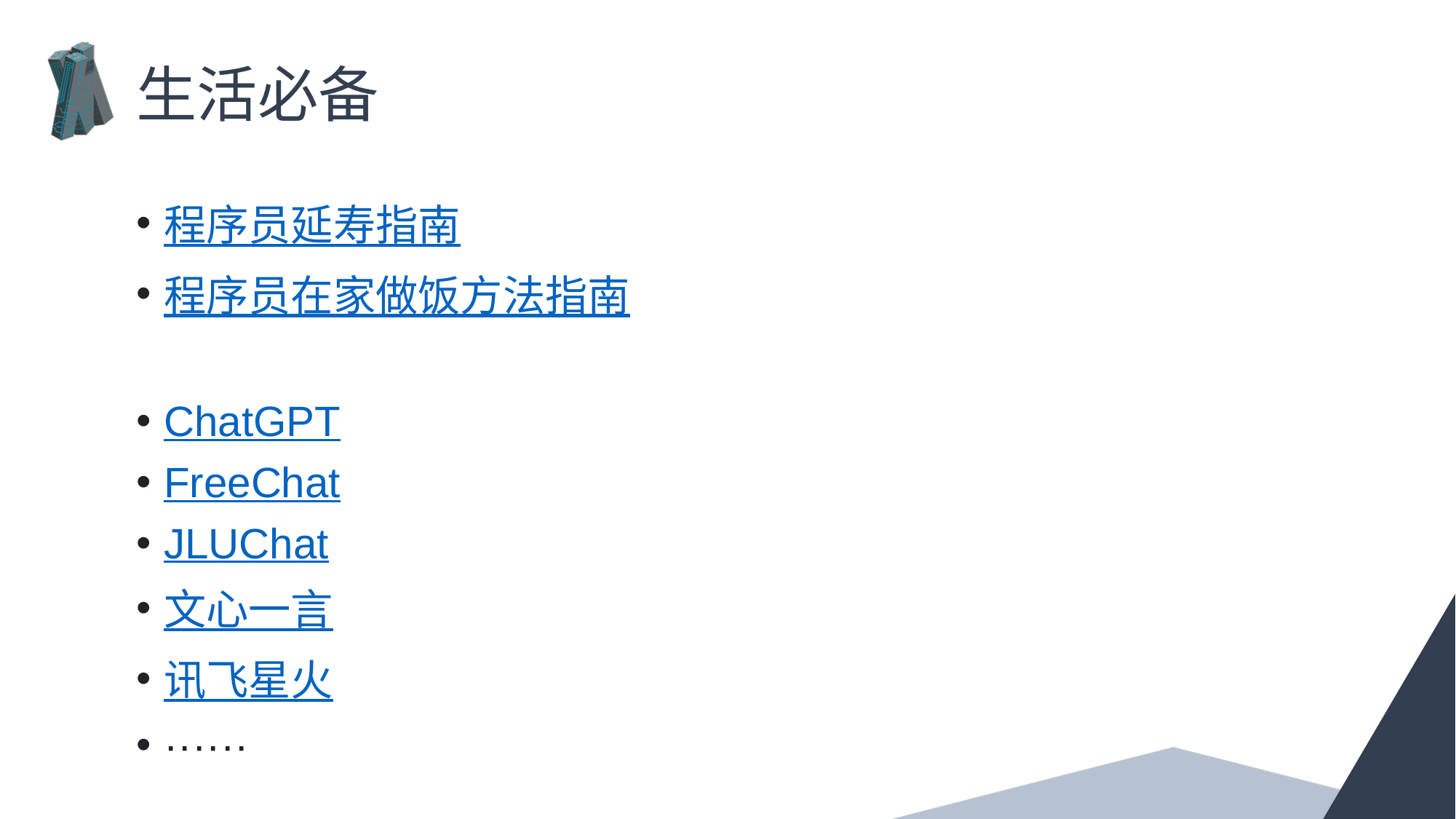

生活必备
程序员延寿指南
程序员在家做饭方法指南

ChatGPT
FreeChat
JLUChat
文心一言
讯飞星火
······